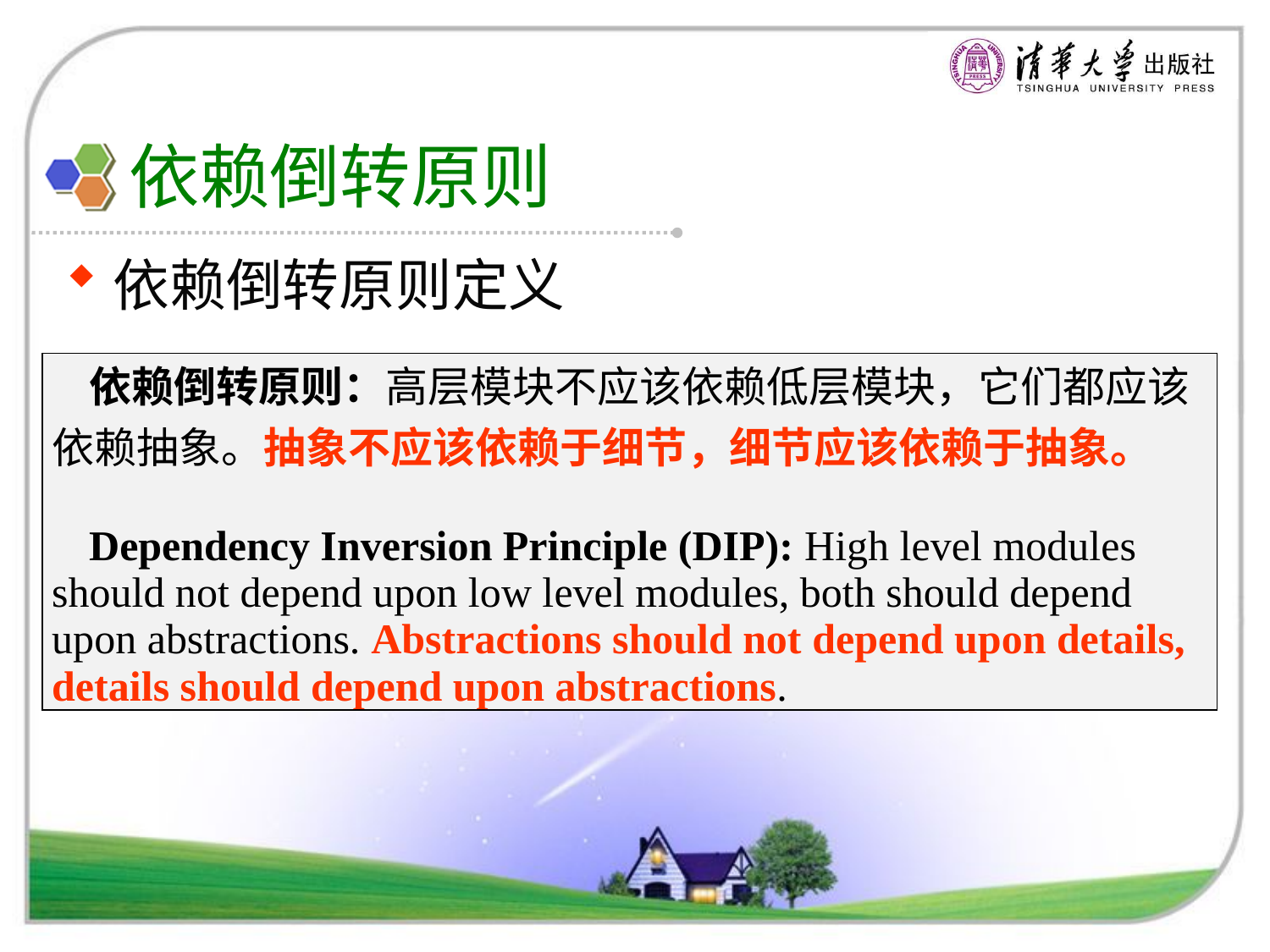

# 依赖倒转原则
依赖倒转原则定义
| 依赖倒转原则：高层模块不应该依赖低层模块，它们都应该依赖抽象。抽象不应该依赖于细节，细节应该依赖于抽象。 Dependency Inversion Principle (DIP): High level modules should not depend upon low level modules, both should depend upon abstractions. Abstractions should not depend upon details, details should depend upon abstractions. |
| --- |